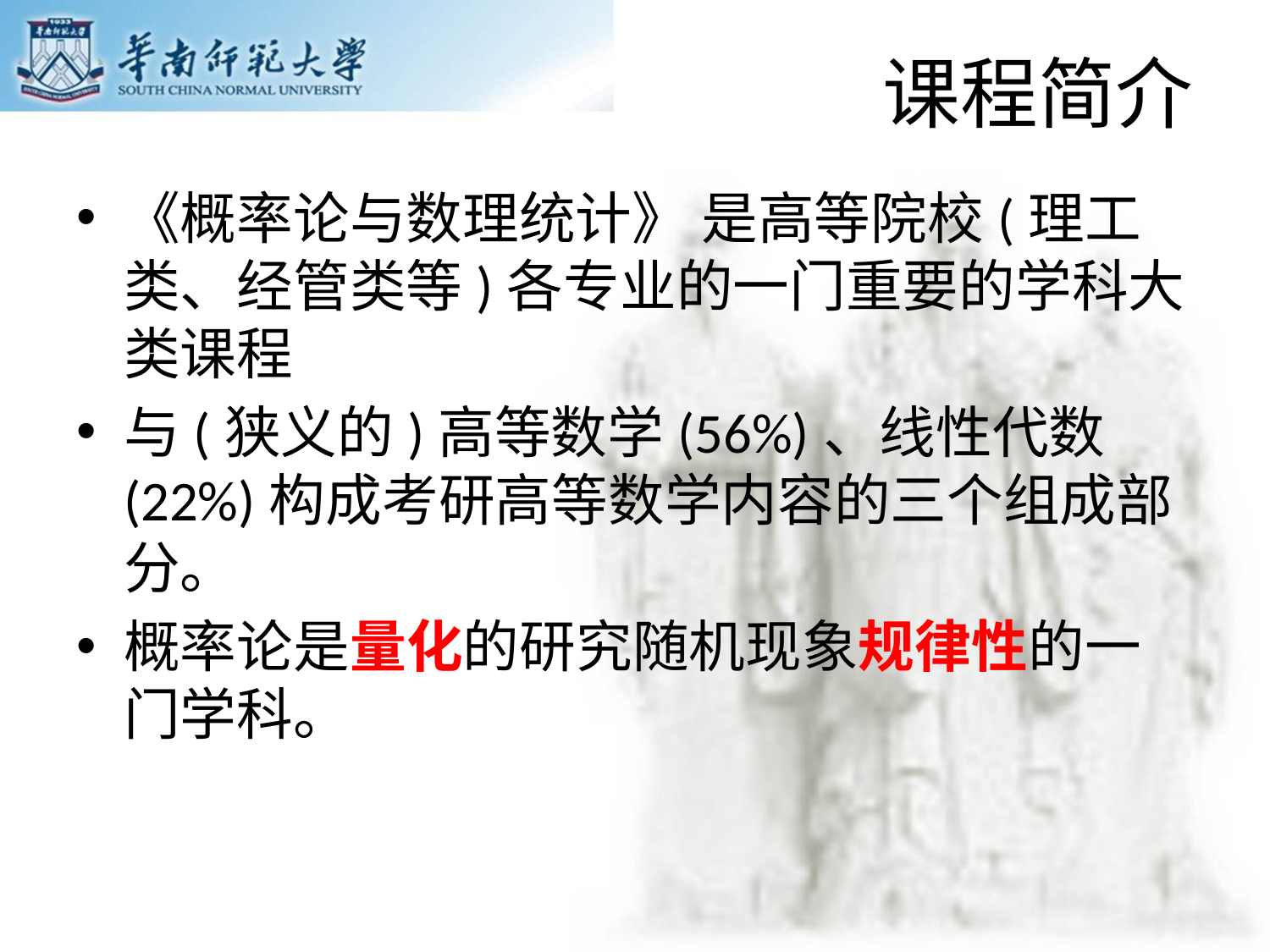

# 课程简介
《概率论与数理统计》 是高等院校(理工类、经管类等)各专业的一门重要的学科大类课程
与(狭义的)高等数学(56%)、线性代数(22%)构成考研高等数学内容的三个组成部分。
概率论是量化的研究随机现象规律性的一门学科。